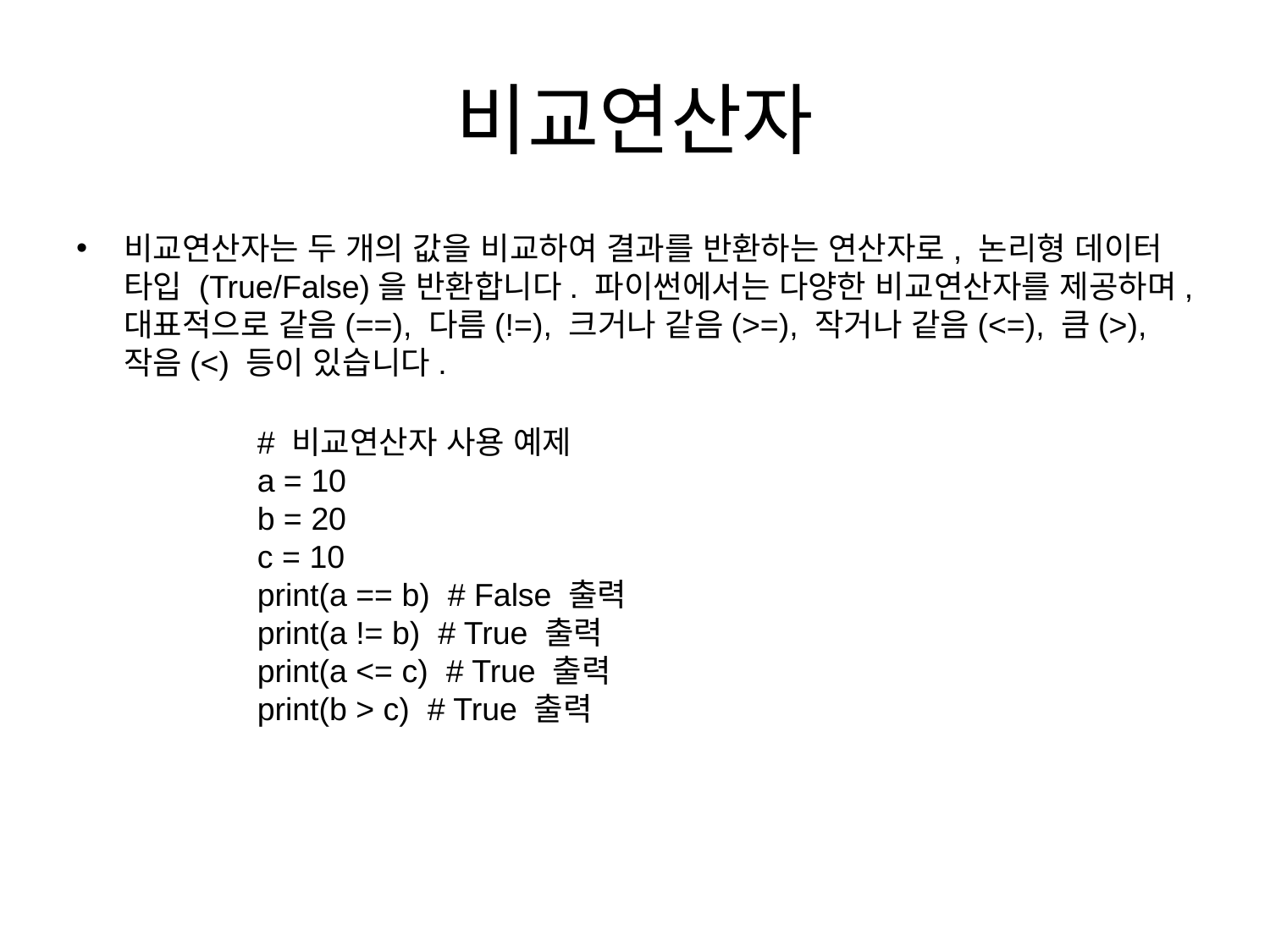

# 비교연산자
비교연산자는 두 개의 값을 비교하여 결과를 반환하는 연산자로, 논리형 데이터 타입 (True/False)을 반환합니다. 파이썬에서는 다양한 비교연산자를 제공하며, 대표적으로 같음(==), 다름(!=), 크거나 같음(>=), 작거나 같음(<=), 큼(>), 작음(<) 등이 있습니다.
# 비교연산자 사용 예제
a = 10
b = 20
c = 10
print(a == b)  # False 출력
print(a != b)  # True 출력
print(a <= c)  # True 출력
print(b > c)  # True 출력